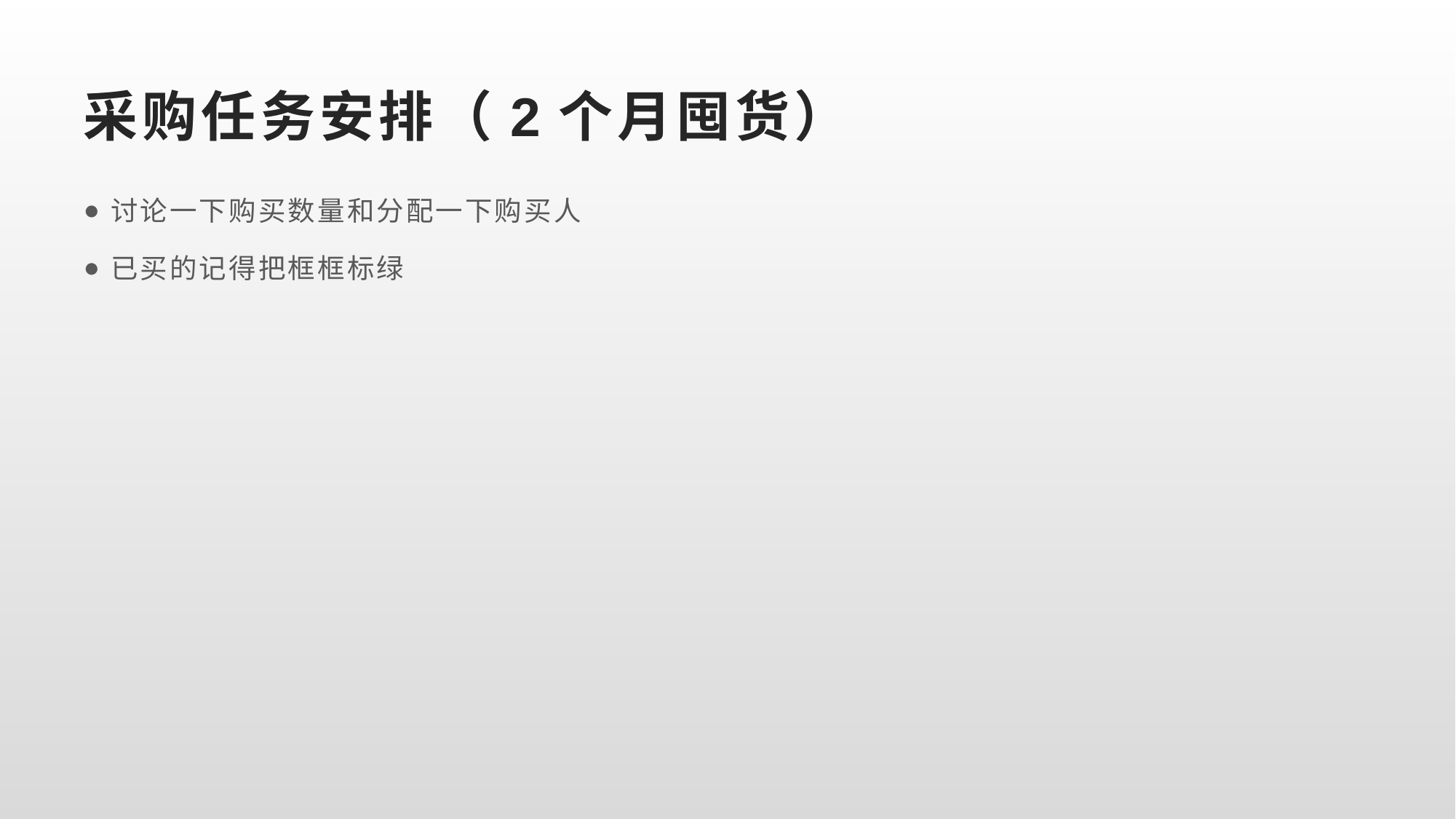

# 采购任务安排（2个月囤货）
讨论一下购买数量和分配一下购买人
已买的记得把框框标绿